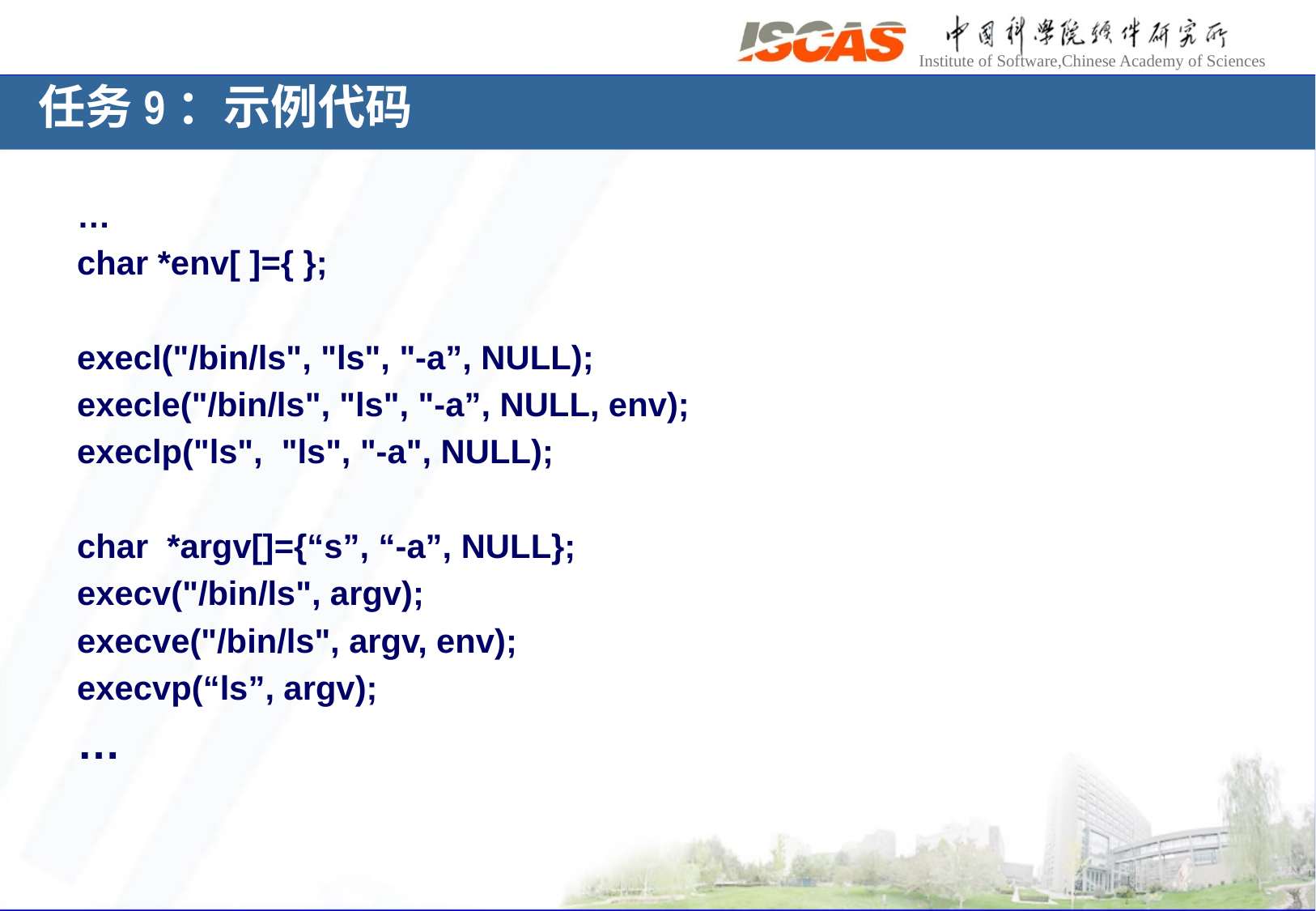

# 任务9：示例代码
…
char *env[ ]={ };

execl("/bin/ls", "ls", "-a”, NULL);
execle("/bin/ls", "ls", "-a”, NULL, env);
execlp("ls",  "ls", "-a", NULL);

char  *argv[]={“s”, “-a”, NULL};
execv("/bin/ls", argv);
execve("/bin/ls", argv, env);
execvp(“ls”, argv);
…